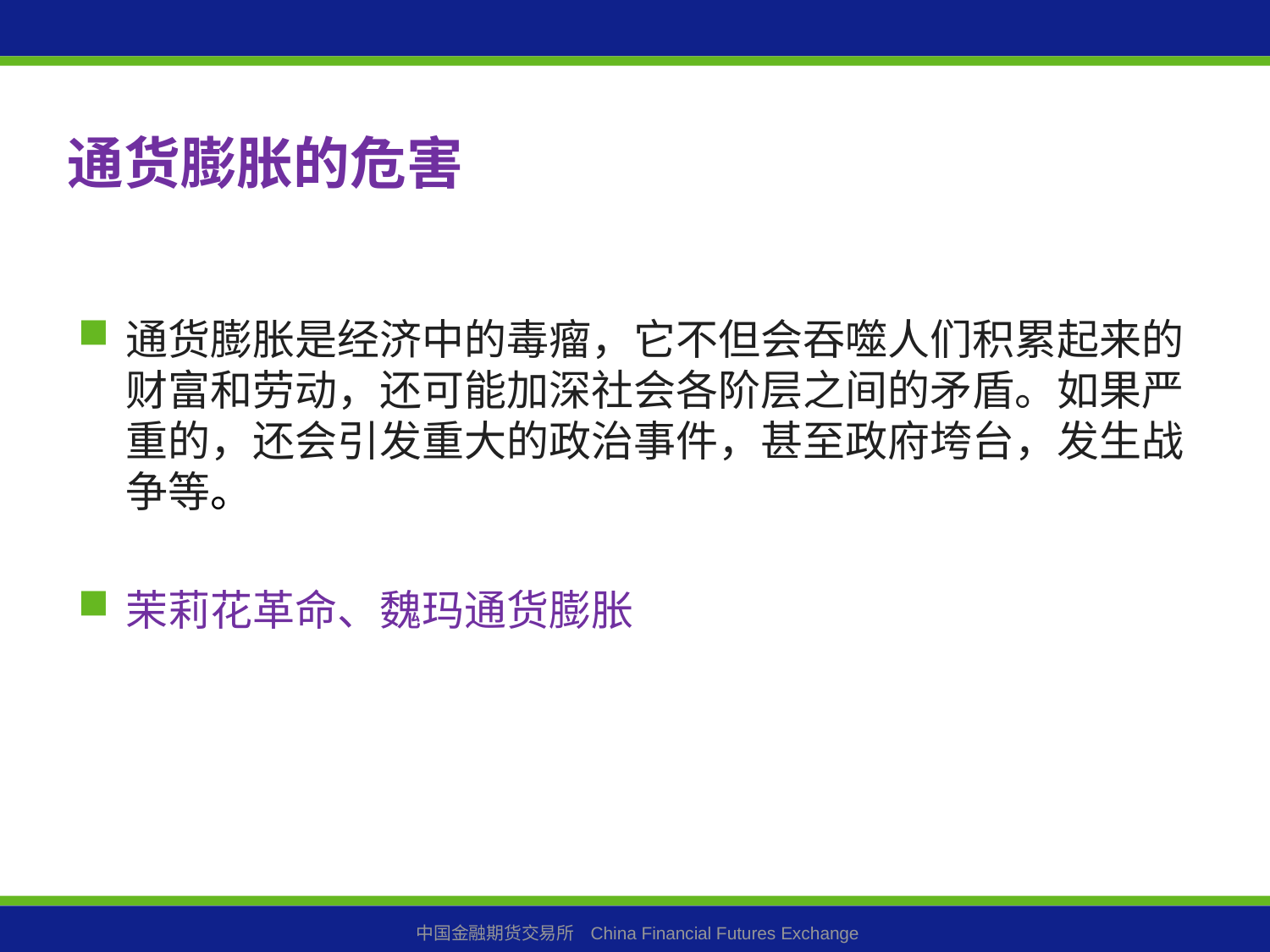

# 通货膨胀的危害
通货膨胀是经济中的毒瘤，它不但会吞噬人们积累起来的财富和劳动，还可能加深社会各阶层之间的矛盾。如果严重的，还会引发重大的政治事件，甚至政府垮台，发生战争等。

茉莉花革命、魏玛通货膨胀